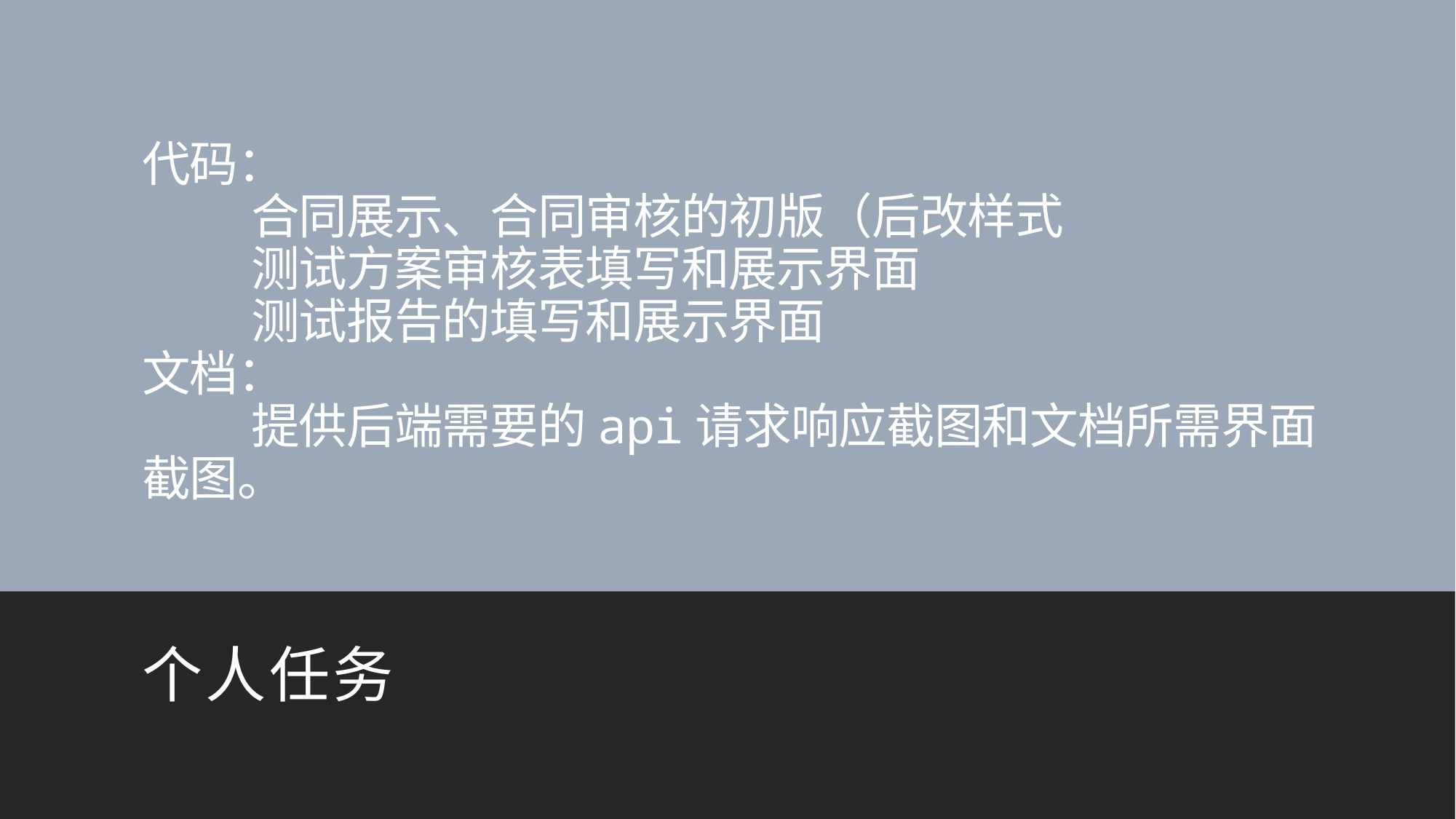

# 代码： 合同展示、合同审核的初版（后改样式 测试方案审核表填写和展示界面 测试报告的填写和展示界面 文档： 提供后端需要的api请求响应截图和文档所需界面截图。

个人任务